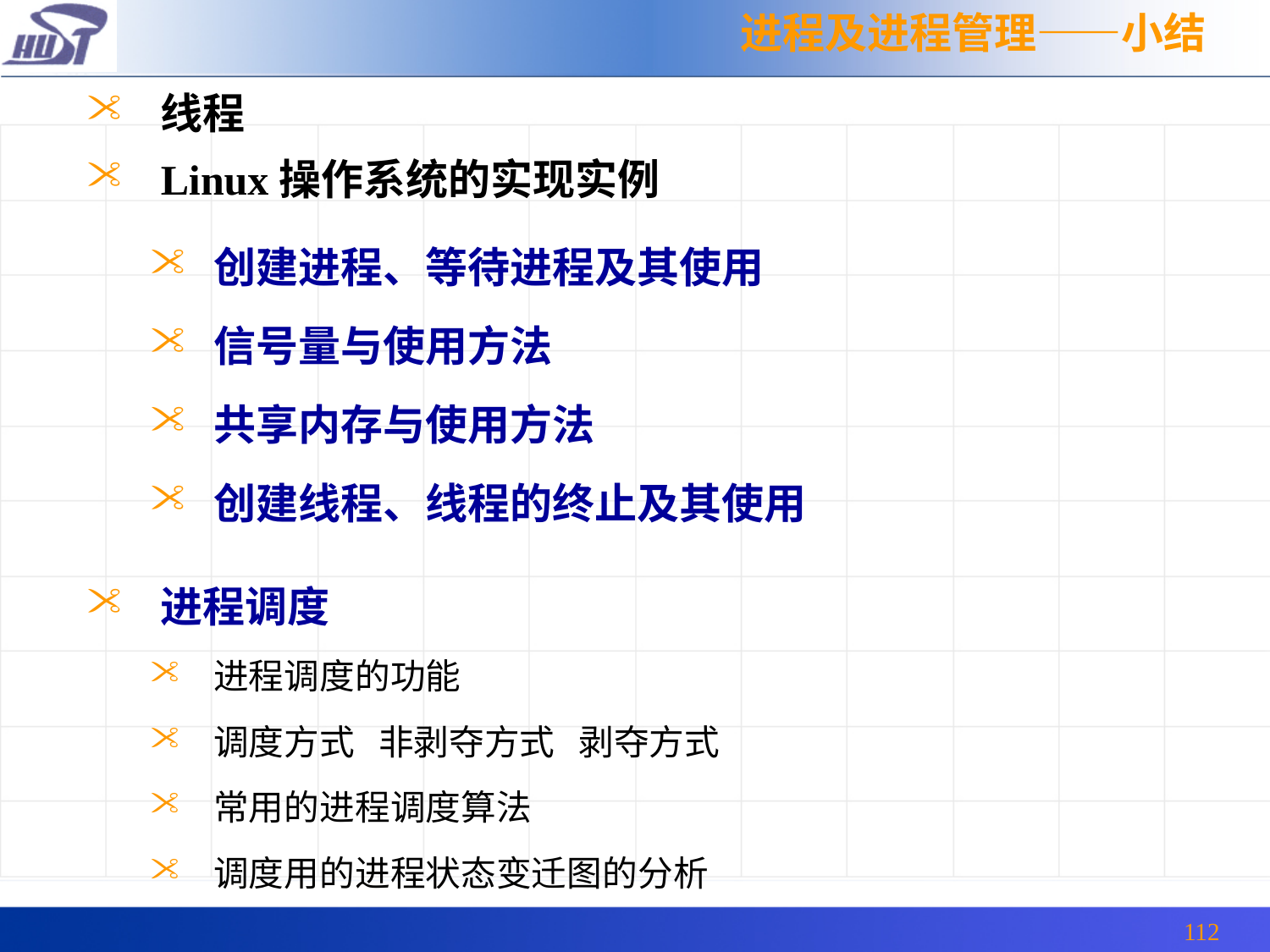

进程及进程管理——小结
线程
Linux操作系统的实现实例
创建进程、等待进程及其使用
信号量与使用方法
共享内存与使用方法
创建线程、线程的终止及其使用
进程调度
进程调度的功能
调度方式   非剥夺方式   剥夺方式
常用的进程调度算法
调度用的进程状态变迁图的分析
112